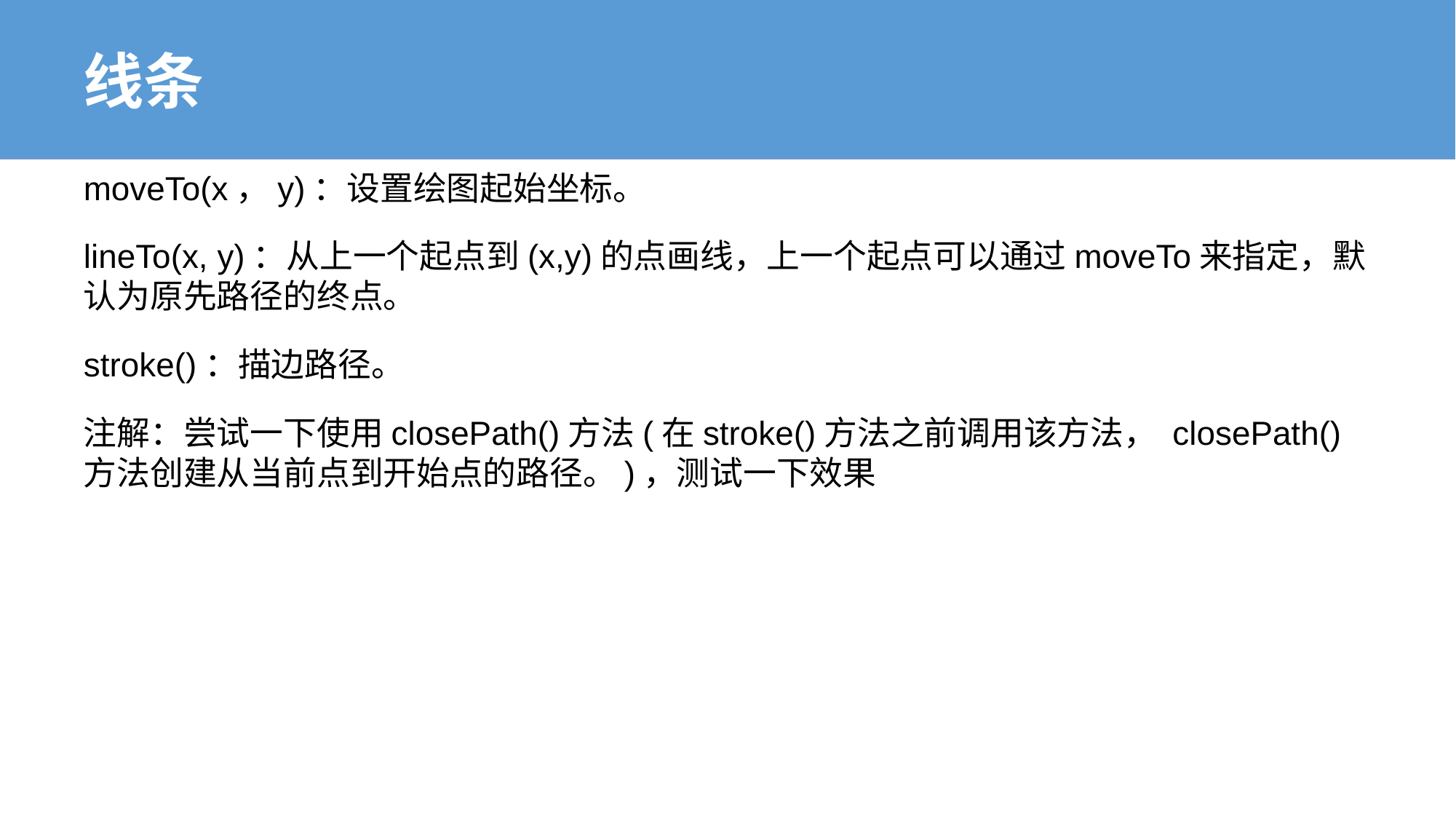

# 线条
moveTo(x，y)：设置绘图起始坐标。
lineTo(x, y)：从上一个起点到(x,y)的点画线，上一个起点可以通过moveTo来指定，默认为原先路径的终点。
stroke()：描边路径。
注解：尝试一下使用closePath()方法(在stroke()方法之前调用该方法， closePath() 方法创建从当前点到开始点的路径。)，测试一下效果